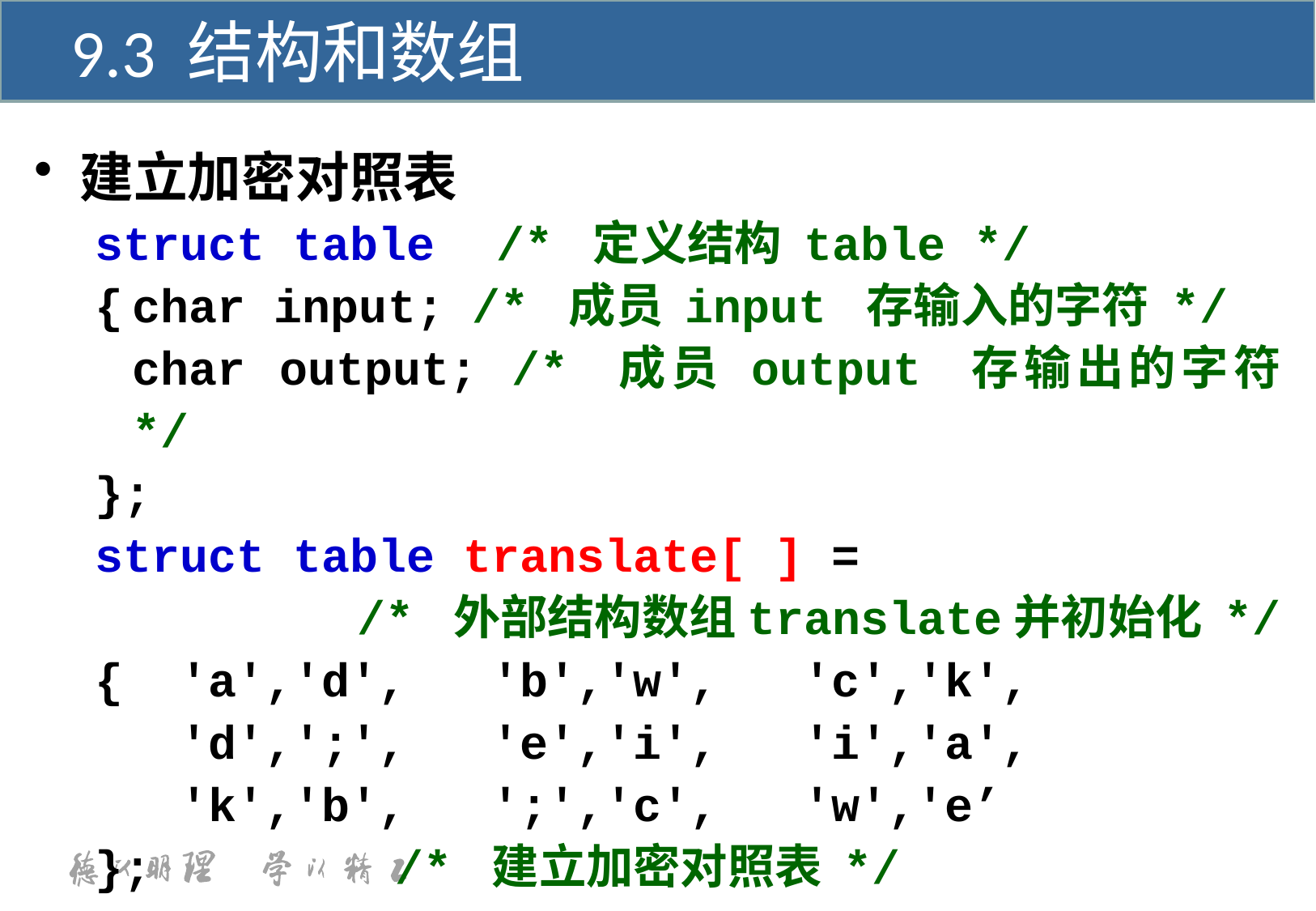

9.3 结构和数组
建立加密对照表
struct table	/* 定义结构 table */
{	char input; /* 成员 input 存输入的字符 */
	char output; /* 成员 output 存输出的字符 */
};
struct table translate[ ] =
/* 外部结构数组translate并初始化 */
{  'a','d',   'b','w',   'c','k',
   'd',';',   'e','i',   'i','a',
   'k','b',   ';','c',   'w','e’
};	     /* 建立加密对照表 */